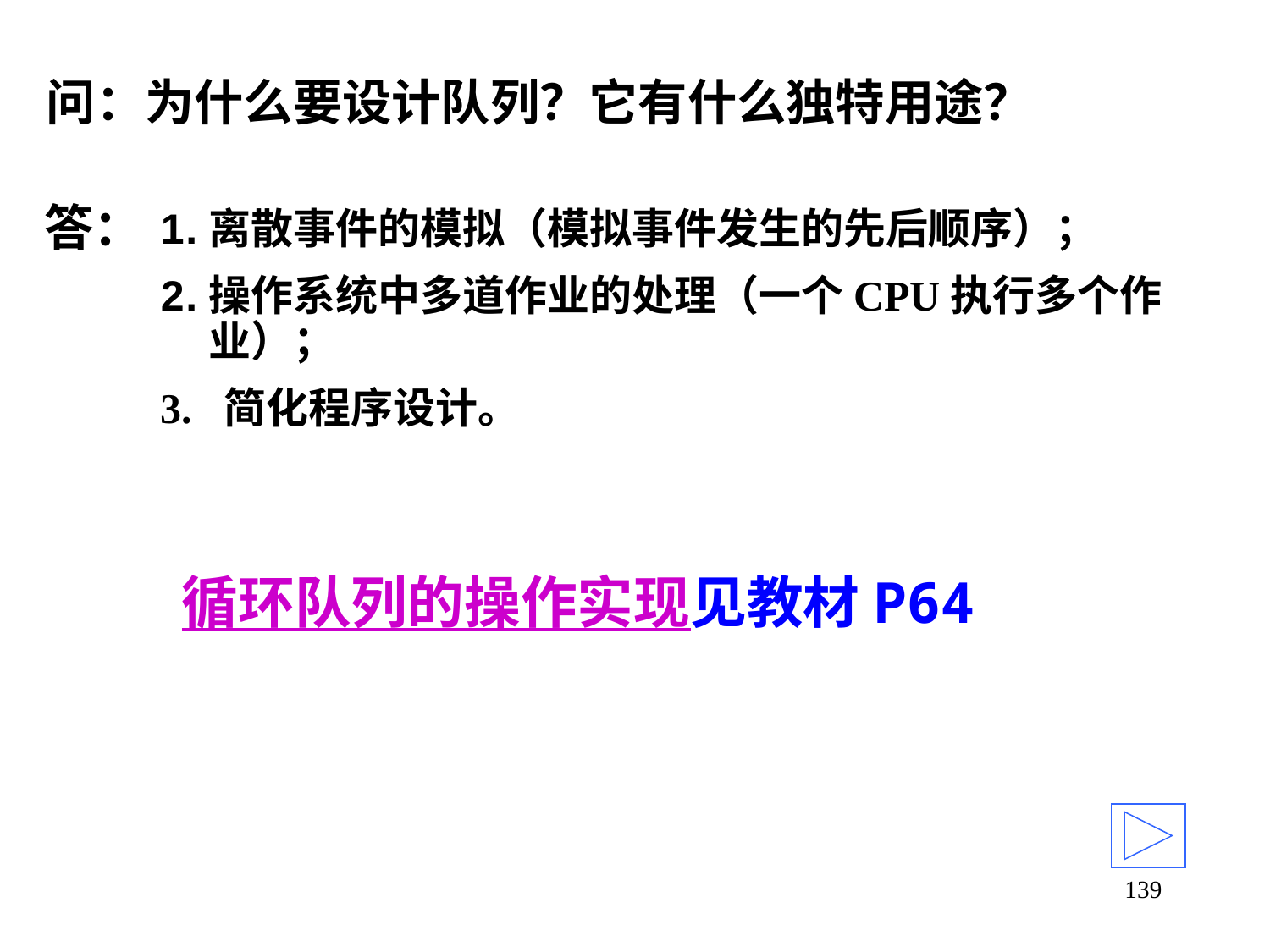

# 问：为什么要设计队列？它有什么独特用途？
答：
离散事件的模拟（模拟事件发生的先后顺序）；
操作系统中多道作业的处理（一个CPU执行多个作业）；
3.  简化程序设计。
循环队列的操作实现见教材P64

139